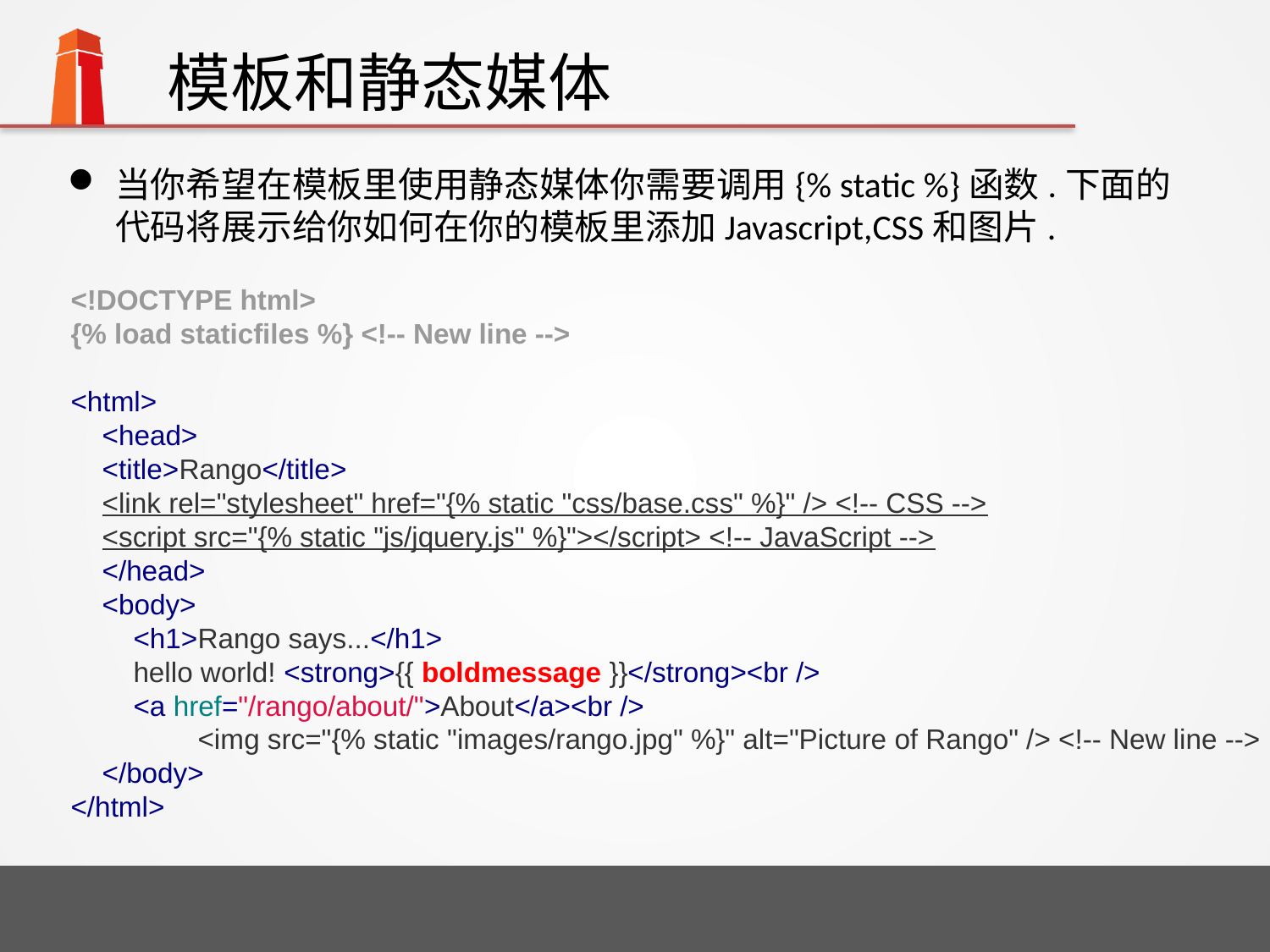

# 模板和静态媒体
当你希望在模板里使用静态媒体你需要调用{% static %}函数.下面的代码将展示给你如何在你的模板里添加Javascript,CSS和图片.
<!DOCTYPE html>
{% load staticfiles %} <!-- New line -->

<html>
    <head>
    <title>Rango</title>
    <link rel="stylesheet" href="{% static "css/base.css" %}" /> <!-- CSS -->
    <script src="{% static "js/jquery.js" %}"></script> <!-- JavaScript -->
    </head>
    <body>
        <h1>Rango says...</h1>
        hello world! <strong>{{ boldmessage }}</strong><br />
        <a href="/rango/about/">About</a><br />
	<img src="{% static "images/rango.jpg" %}" alt="Picture of Rango" /> <!-- New line -->
    </body>
</html>